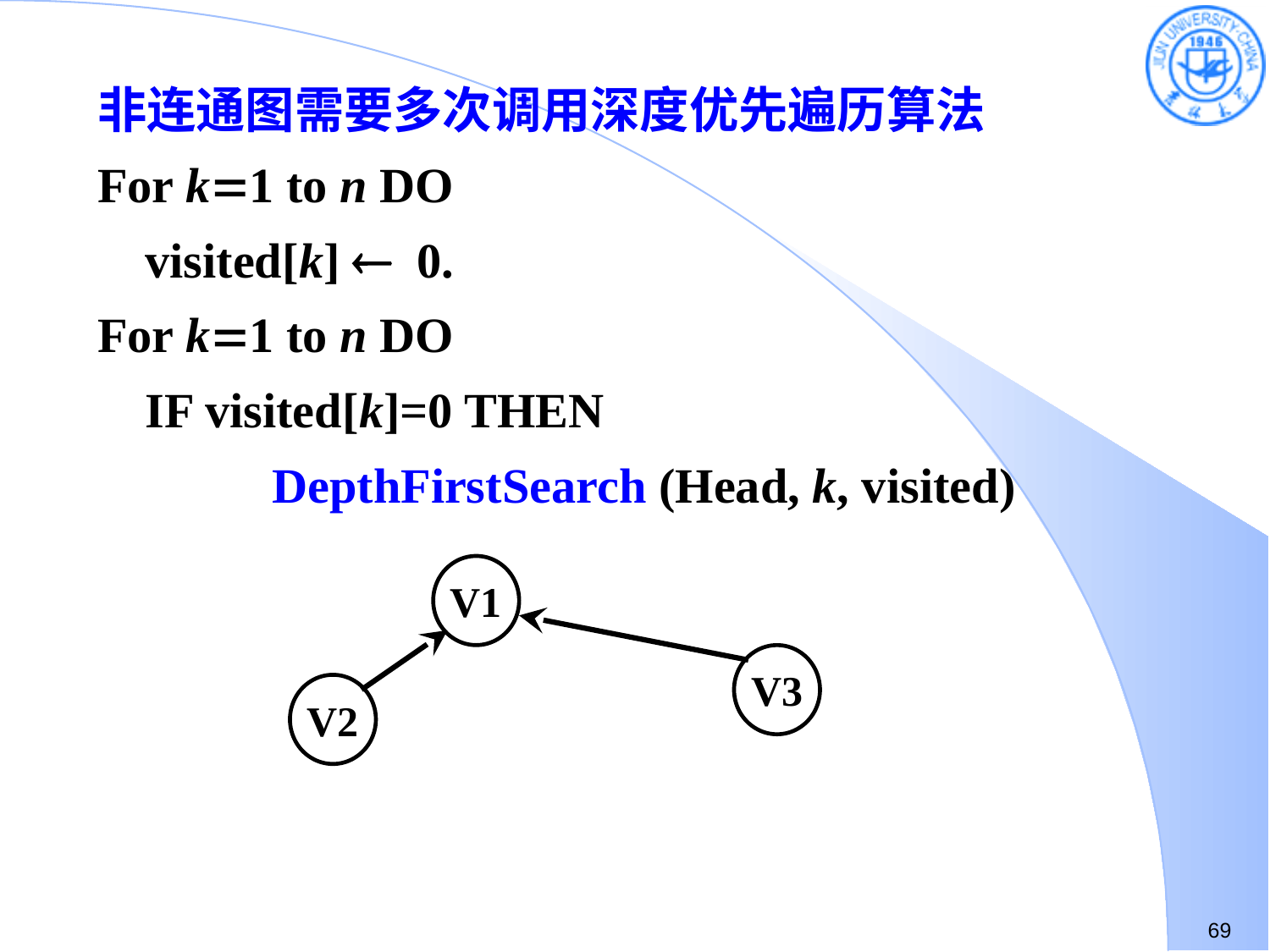

非连通图需要多次调用深度优先遍历算法
For k=1 to n DO
	visited[k] ←  0.
For k=1 to n DO
	IF visited[k]=0 THEN
		DepthFirstSearch (Head, k, visited)
V1

V3
V2